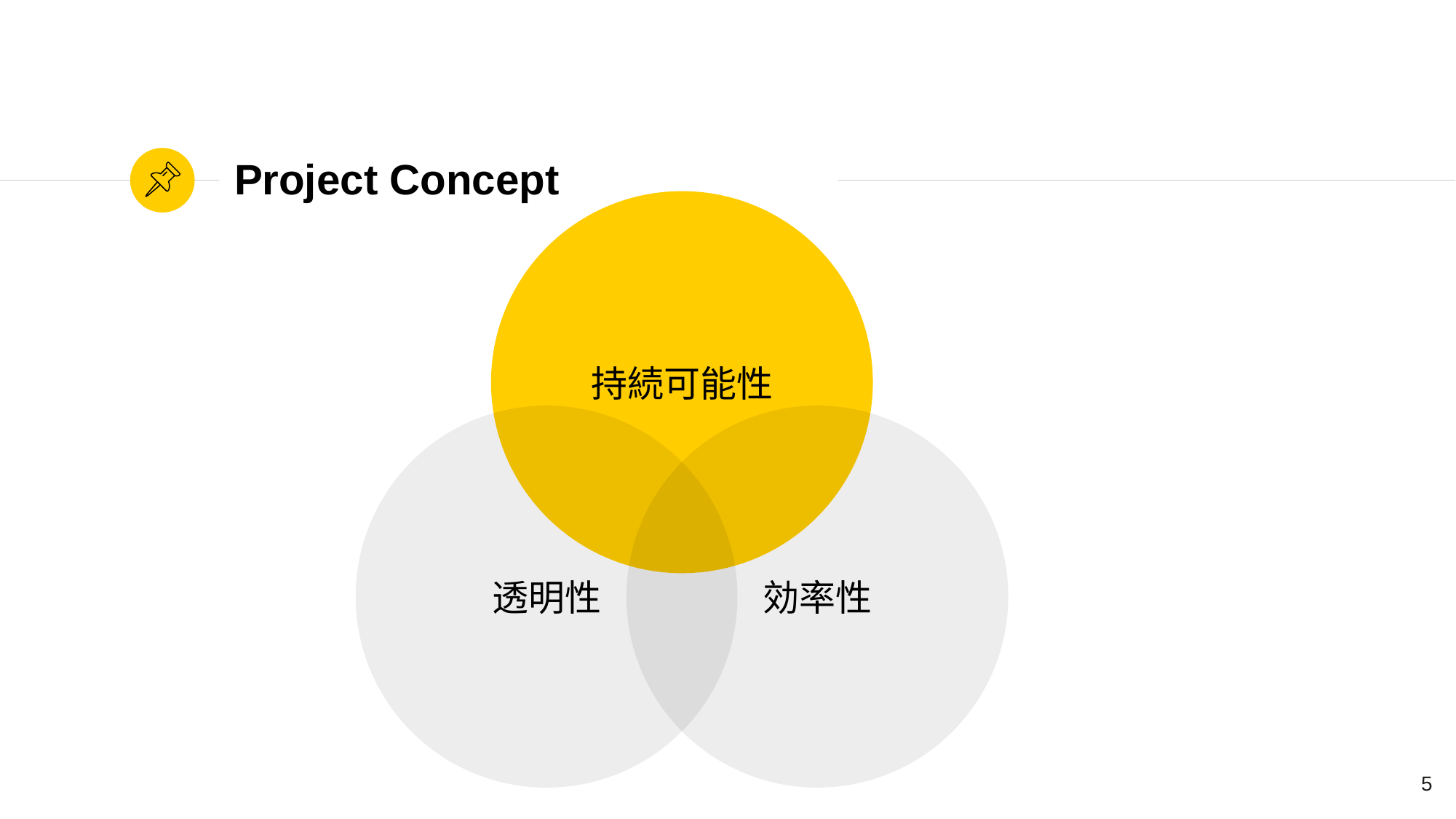

# Project Concept

持続可能性
透明性
効率性
5